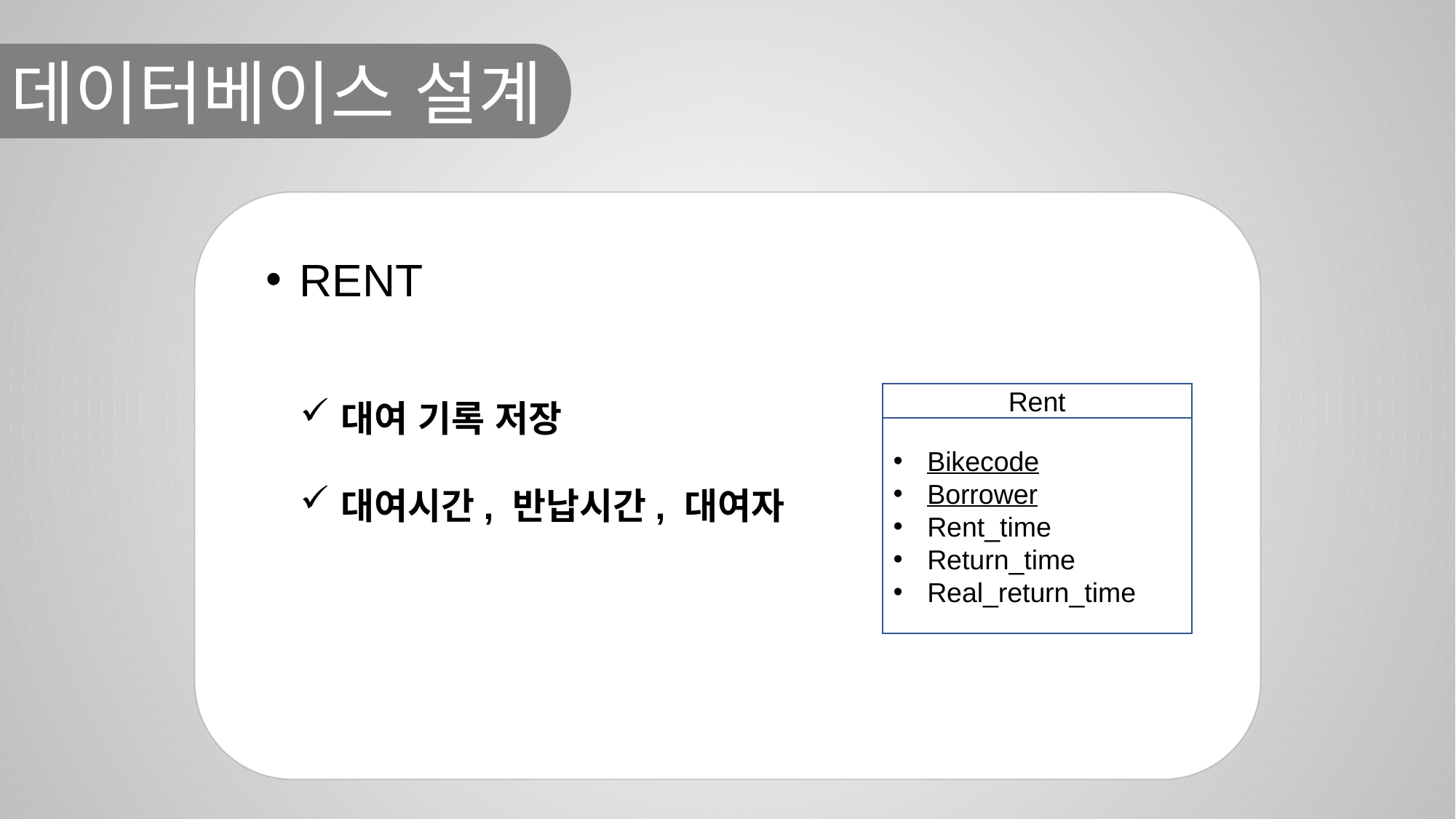

데이터베이스 설계

RENT
Rent
Bikecode
Borrower
Rent_time
Return_time
Real_return_time
대여 기록 저장

대여시간, 반납시간, 대여자